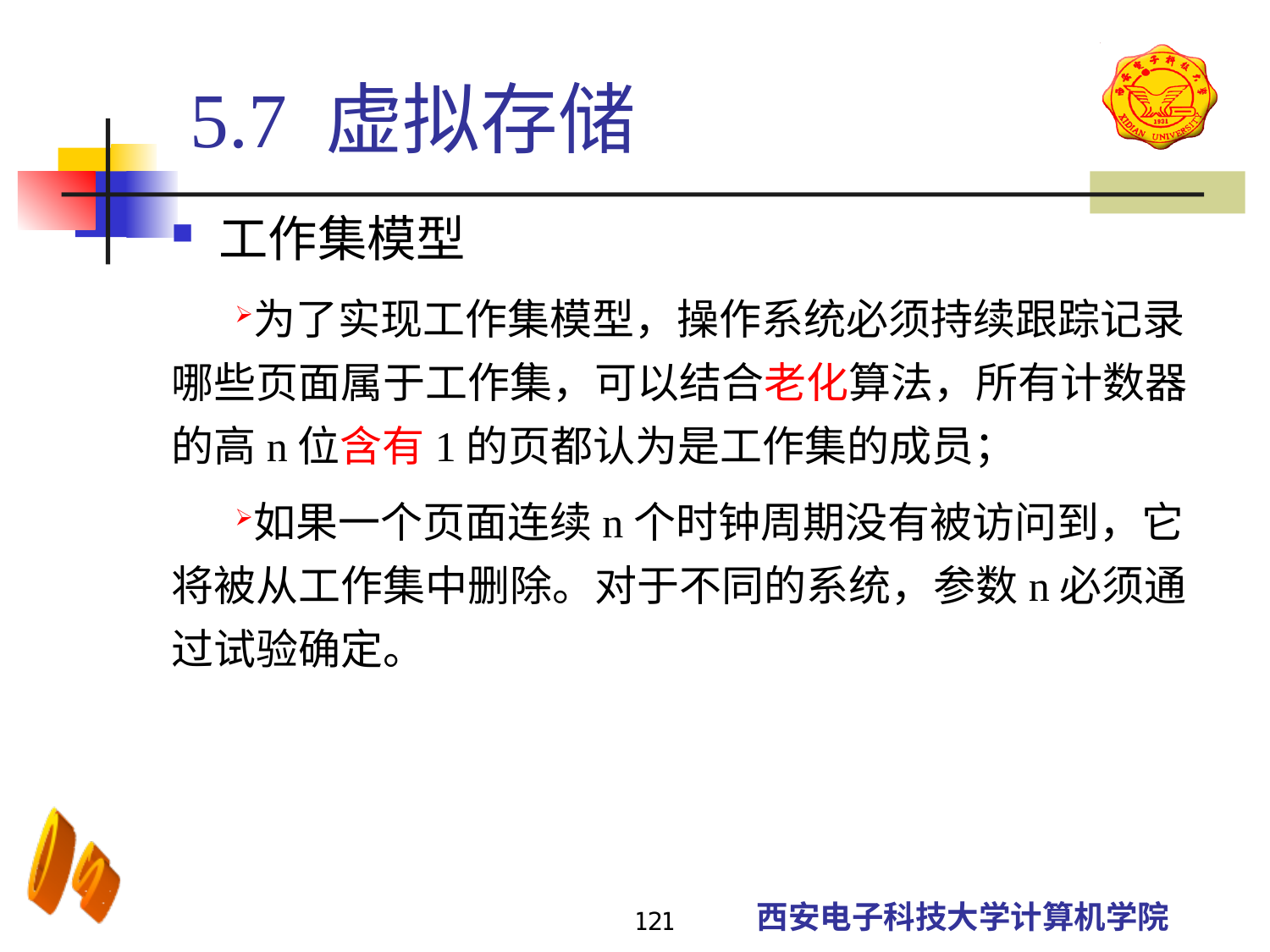

5.7 虚拟存储
工作集模型
为了实现工作集模型，操作系统必须持续跟踪记录哪些页面属于工作集，可以结合老化算法，所有计数器的高n位含有1的页都认为是工作集的成员；
如果一个页面连续n个时钟周期没有被访问到，它将被从工作集中删除。对于不同的系统，参数n必须通过试验确定。

121